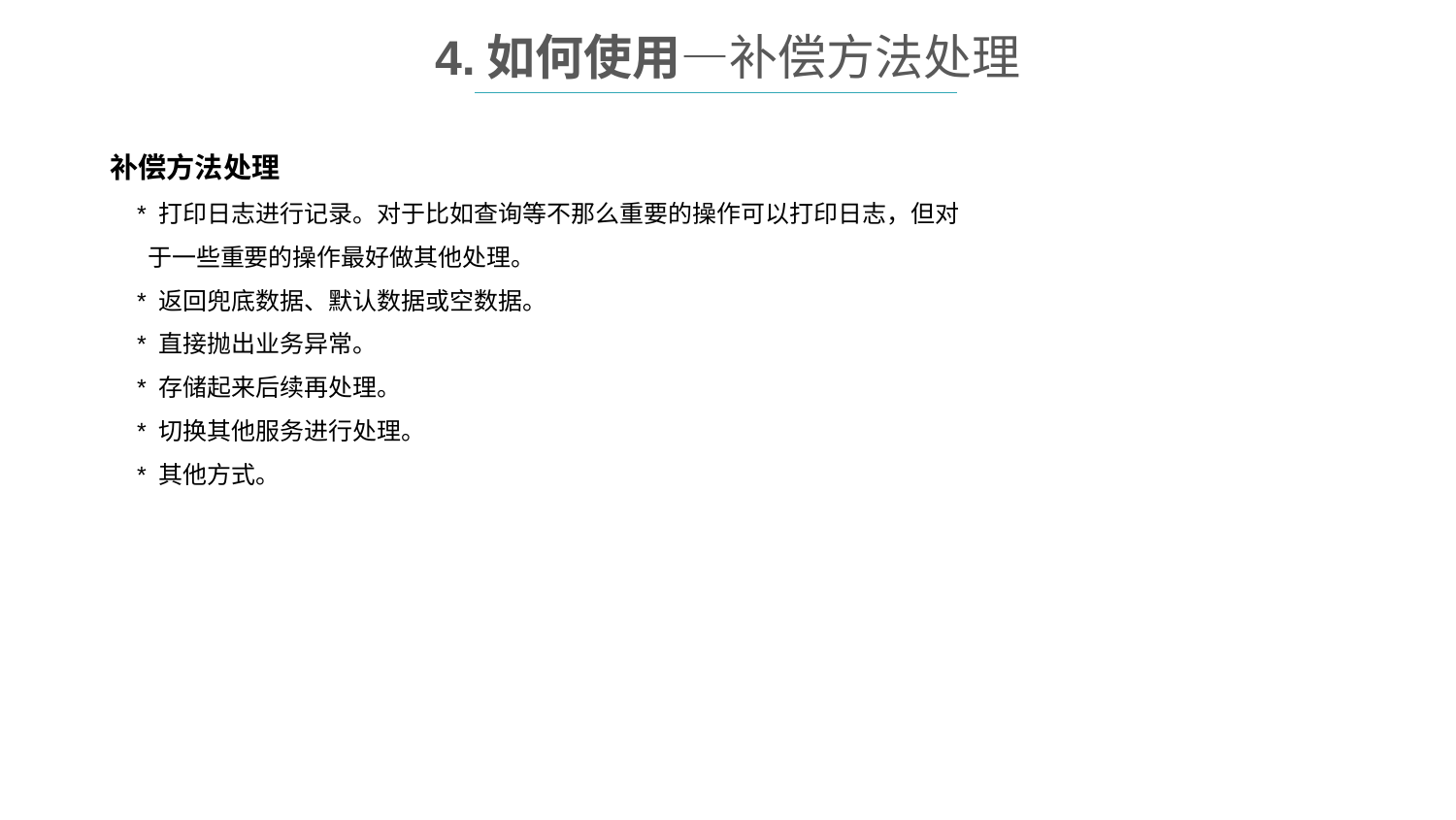

4.如何使用—补偿方法处理
补偿方法处理
    * 打印日志进行记录。对于比如查询等不那么重要的操作可以打印日志，但对
      于一些重要的操作最好做其他处理。
    * 返回兜底数据、默认数据或空数据。
    * 直接抛出业务异常。
    * 存储起来后续再处理。
    * 切换其他服务进行处理。
    * 其他方式。